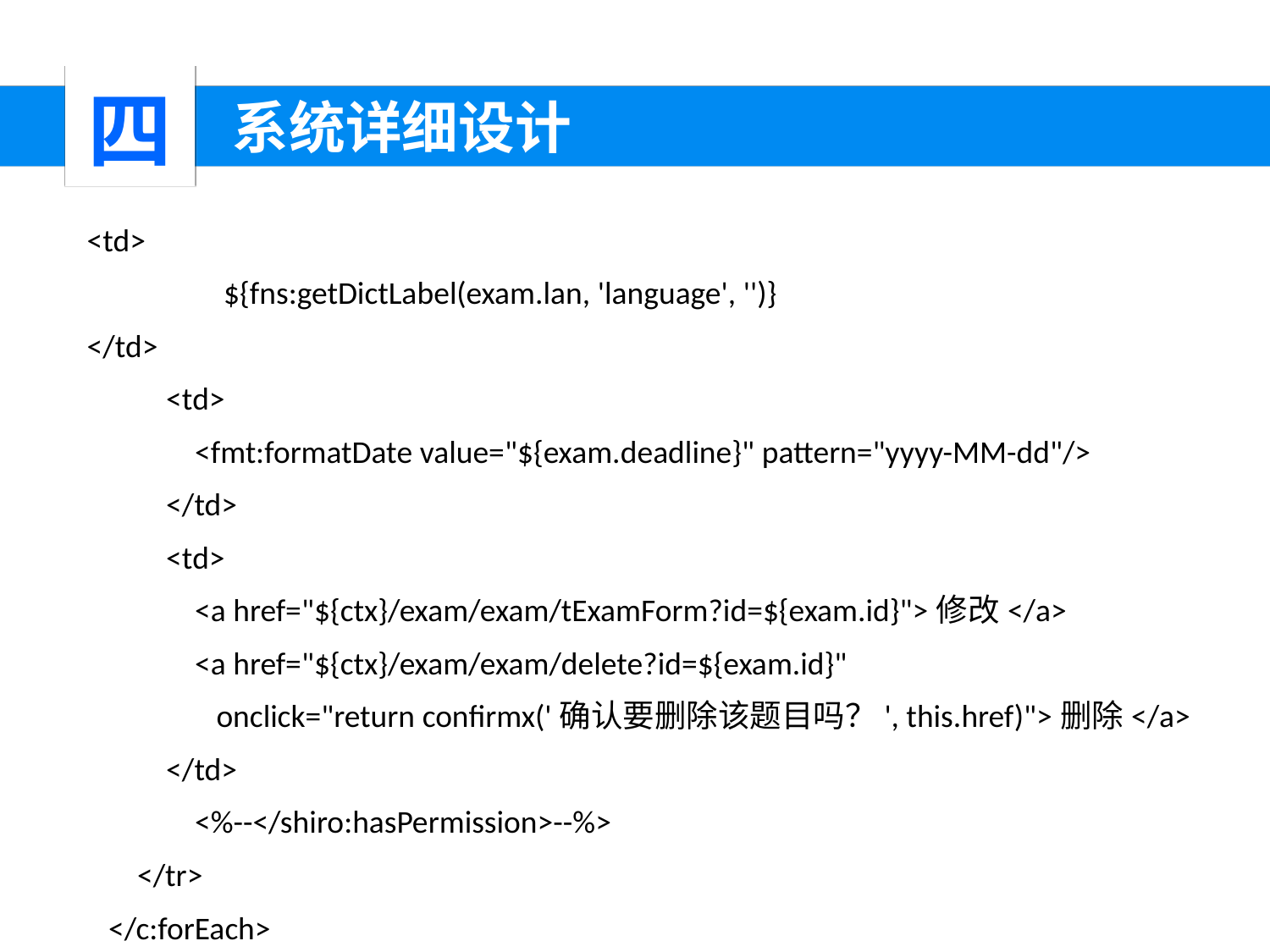

四
                系统详细设计
 <td>
                    ${fns:getDictLabel(exam.lan, 'language', '')}
 </td>
            <td>
                <fmt:formatDate value="${exam.deadline}" pattern="yyyy-MM-dd"/>
            </td>
            <td>
                <a href="${ctx}/exam/exam/tExamForm?id=${exam.id}">修改</a>
                <a href="${ctx}/exam/exam/delete?id=${exam.id}"
                   onclick="return confirmx('确认要删除该题目吗？', this.href)">删除</a>
            </td>
                <%--</shiro:hasPermission>--%>
        </tr>
    </c:forEach>